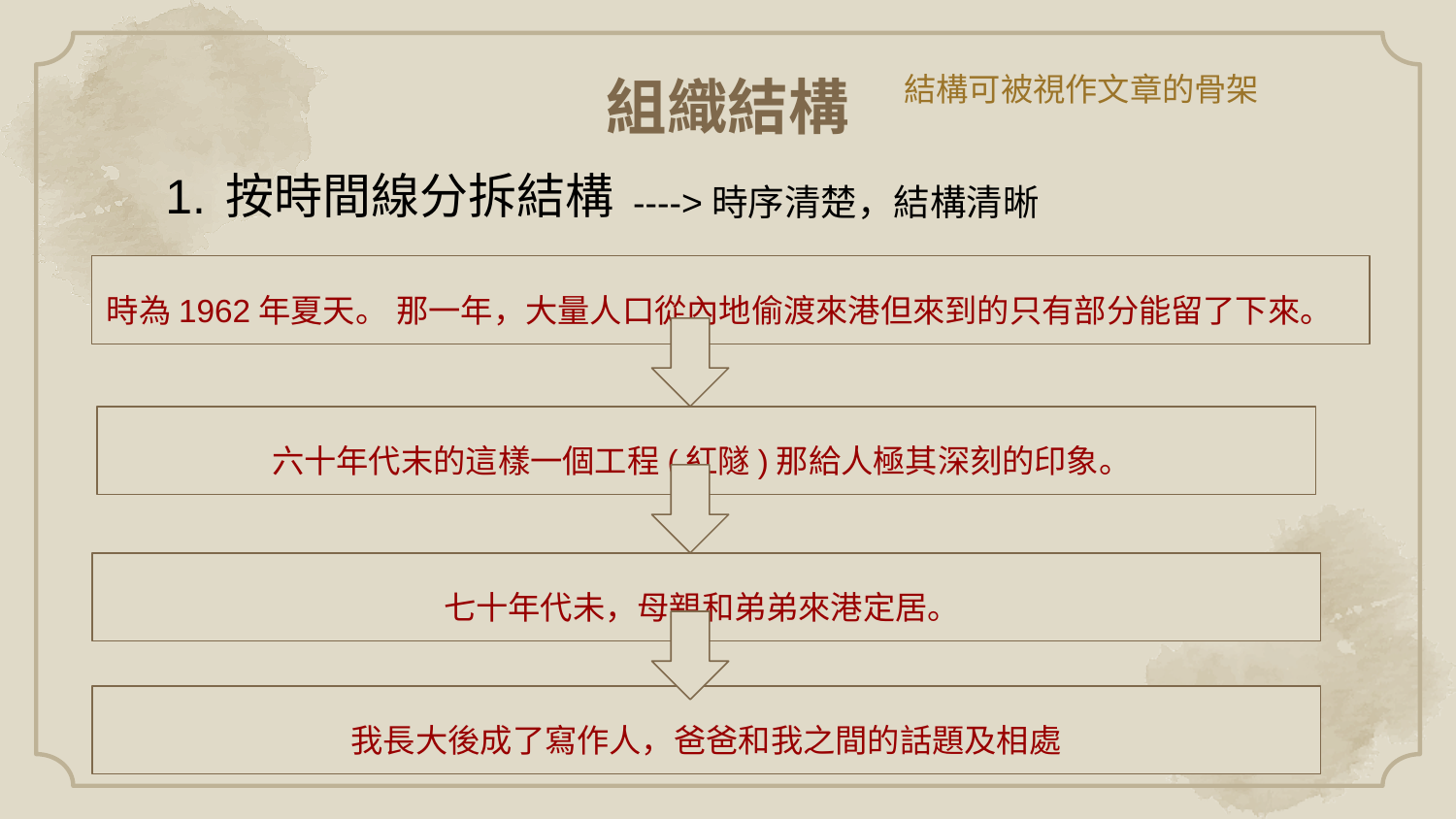

結構可被視作文章的骨架
# 組織結構
按時間線分拆結構
---->時序清楚，結構清晰

時為1962年夏天。 那一年，大量人口從內地偷渡來港但來到的只有部分能留了下來。

六十年代末的這樣一個工程(紅隧)那給人極其深刻的印象。

七十年代未，母親和弟弟來港定居。

我長大後成了寫作人，爸爸和我之間的話題及相處